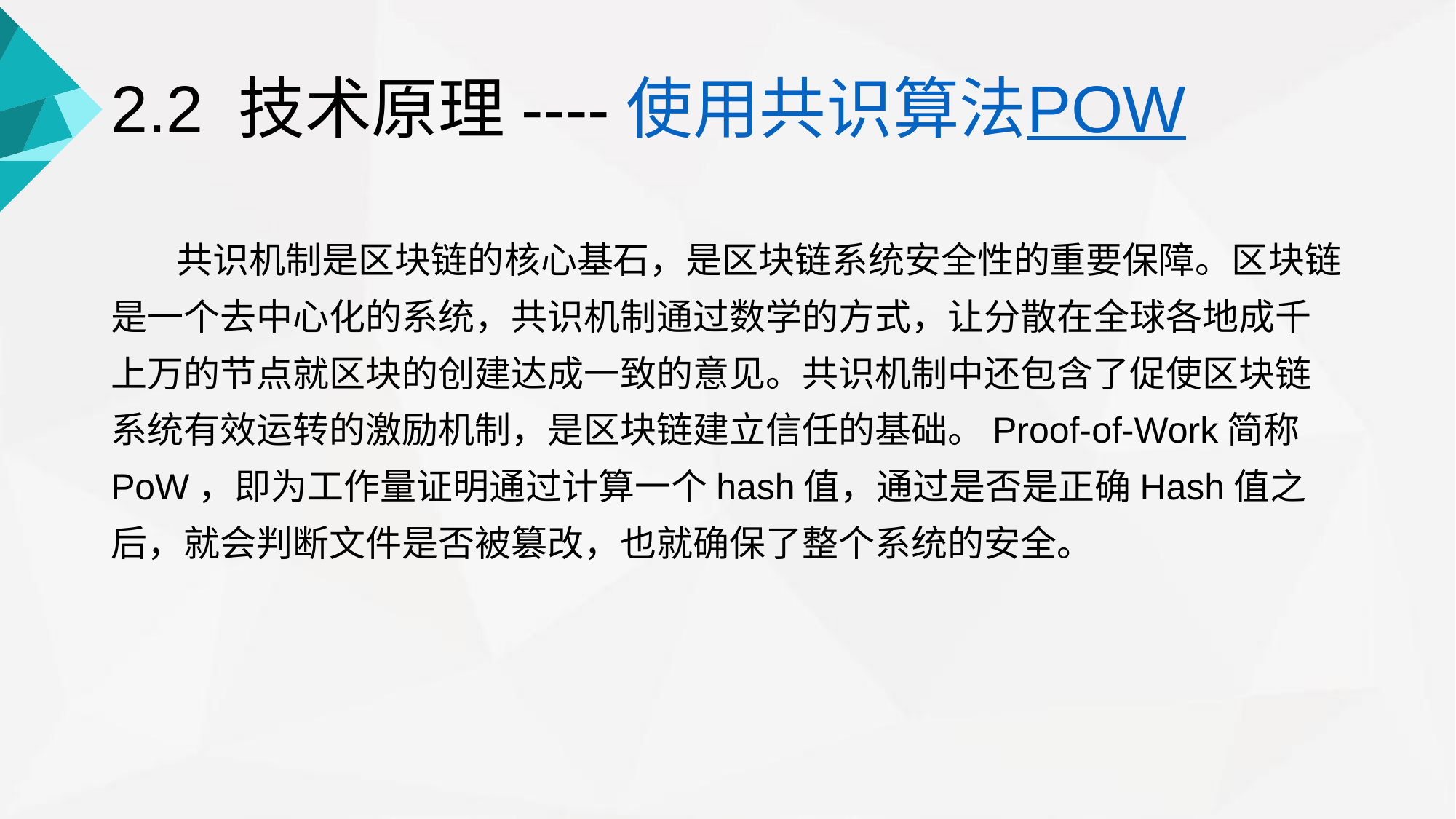

# 2.2 技术原理----使用共识算法POW
       共识机制是区块链的核心基石，是区块链系统安全性的重要保障。区块链是一个去中心化的系统，共识机制通过数学的方式，让分散在全球各地成千上万的节点就区块的创建达成一致的意见。共识机制中还包含了促使区块链系统有效运转的激励机制，是区块链建立信任的基础。Proof-of-Work简称PoW，即为工作量证明通过计算一个hash值，通过是否是正确Hash值之后，就会判断文件是否被篡改，也就确保了整个系统的安全。